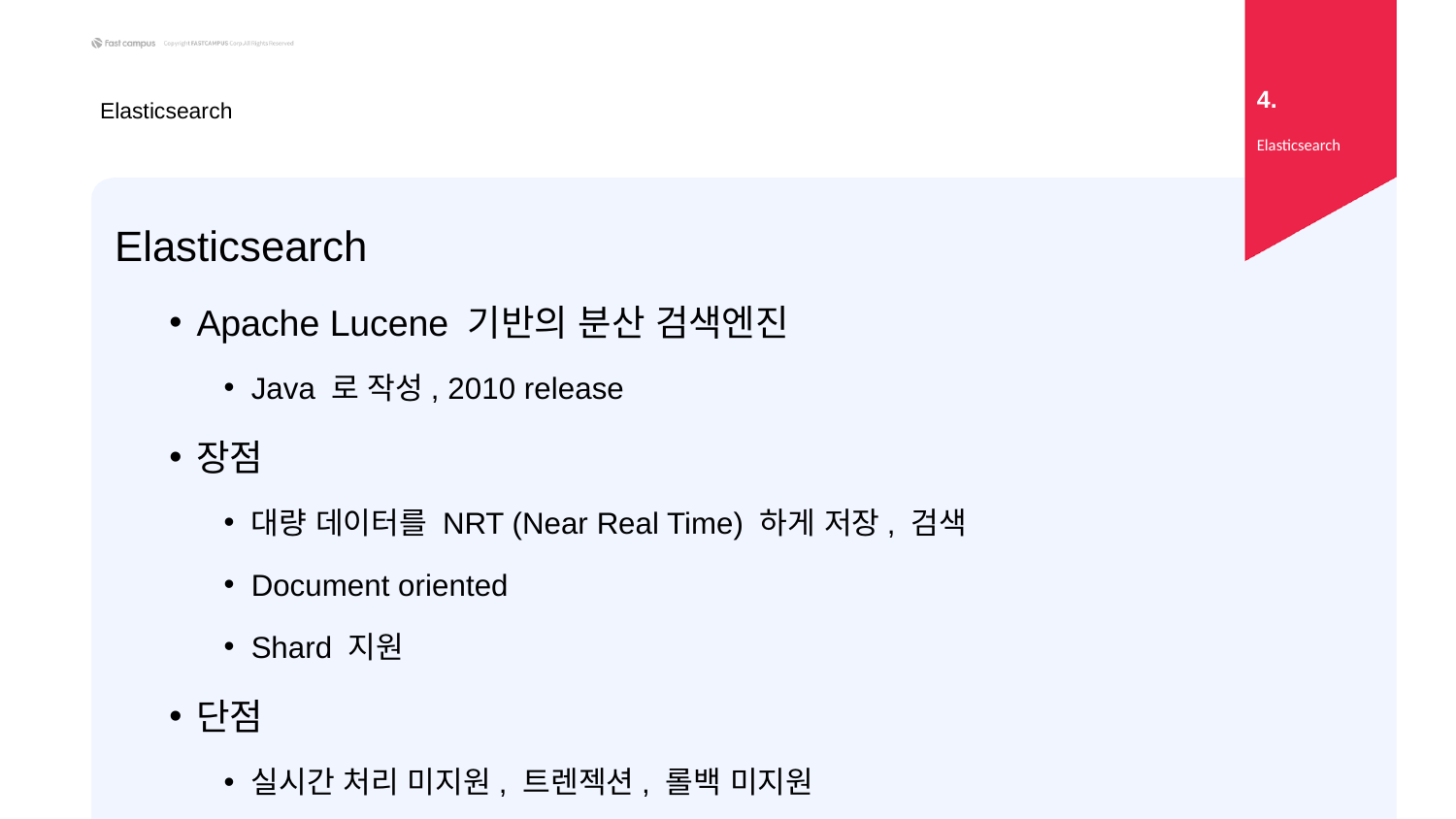

4.
# Elasticsearch
Elasticsearch
Elasticsearch
Apache Lucene 기반의 분산 검색엔진
Java 로 작성, 2010 release
장점
대량 데이터를 NRT (Near Real Time) 하게 저장, 검색
Document oriented
Shard 지원
단점
실시간 처리 미지원, 트렌젝션, 롤백 미지원